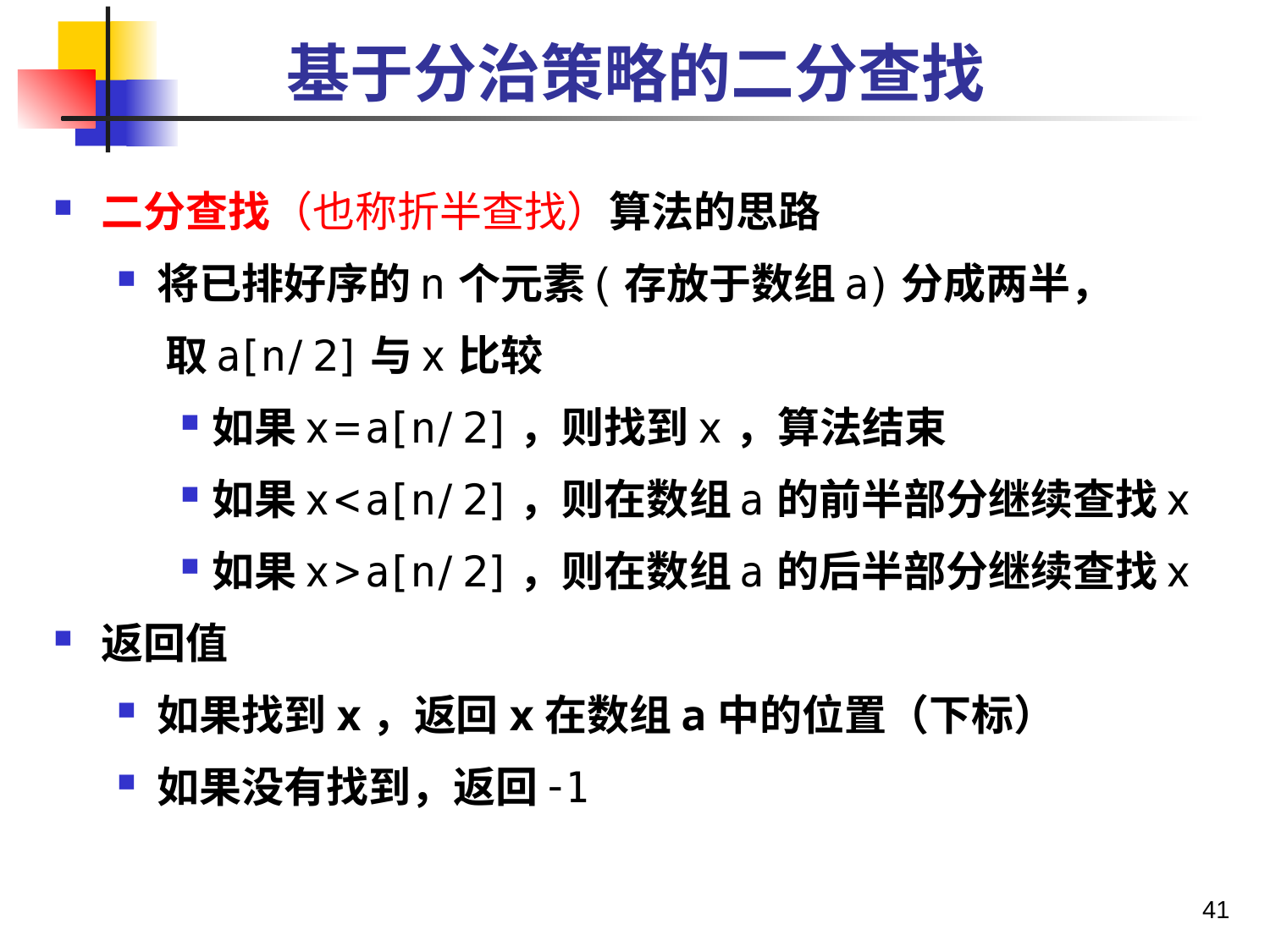

# 基于分治策略的二分查找
二分查找（也称折半查找）算法的思路
将已排好序的n个元素(存放于数组a)分成两半，
    取a[n/2]与x比较
如果x=a[n/2]，则找到x，算法结束
如果x<a[n/2]，则在数组a的前半部分继续查找x
如果x>a[n/2]，则在数组a的后半部分继续查找x
返回值
如果找到x，返回x在数组a中的位置（下标）
如果没有找到，返回-1
41